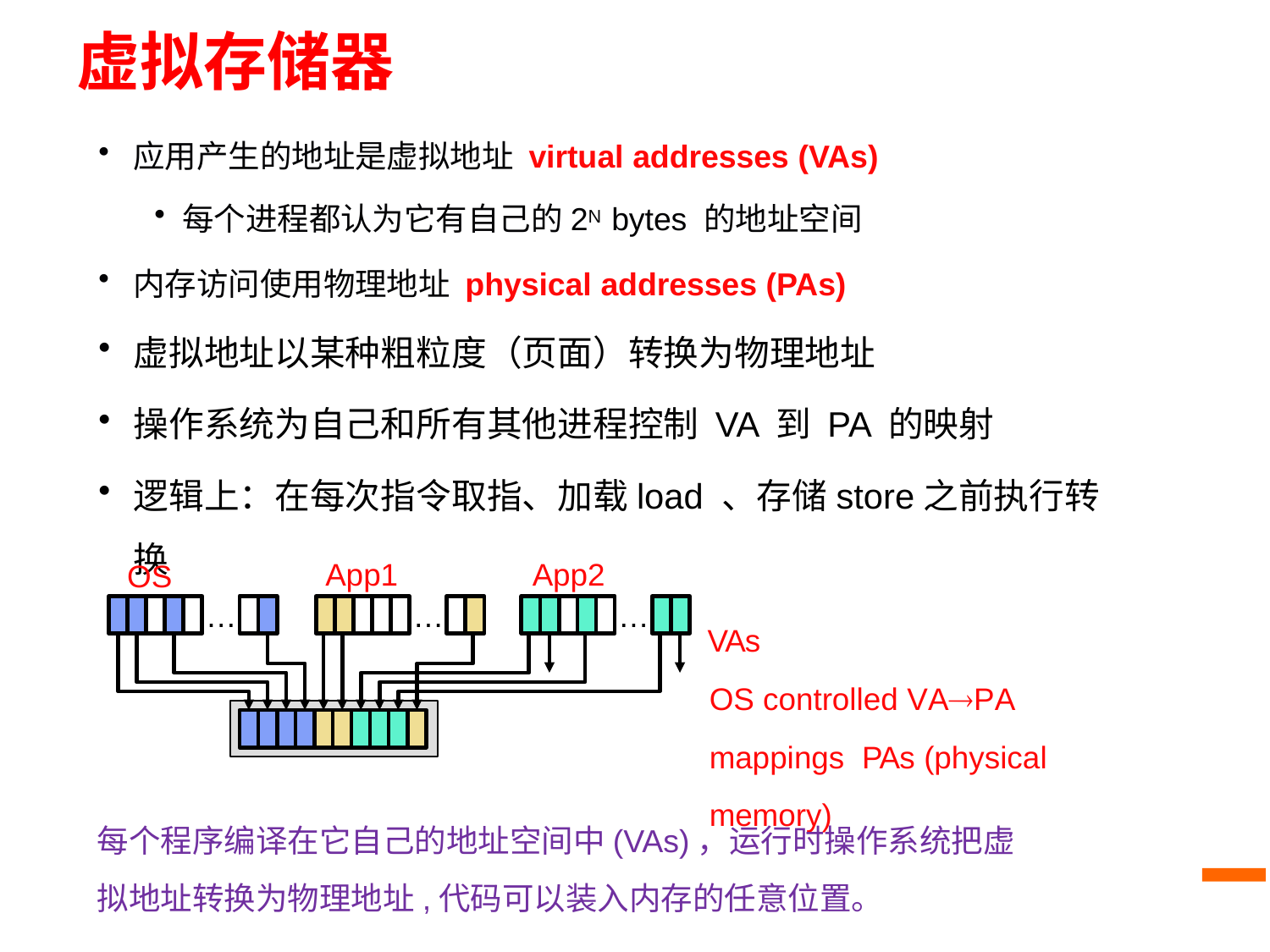

# 虚拟存储器
应用产生的地址是虚拟地址 virtual addresses (VAs)
每个进程都认为它有自己的2N bytes 的地址空间
内存访问使用物理地址 physical addresses (PAs)
虚拟地址以某种粗粒度（页面）转换为物理地址
操作系统为自己和所有其他进程控制 VA 到 PA 的映射
逻辑上：在每次指令取指、加载load 、存储store之前执行转换
App1	App2
OS

…
…
…
VAs
OS controlled VA→PA mappings  PAs (physical memory)
每个程序编译在它自己的地址空间中(VAs)，运行时操作系统把虚拟地址转换为物理地址,代码可以装入内存的任意位置。